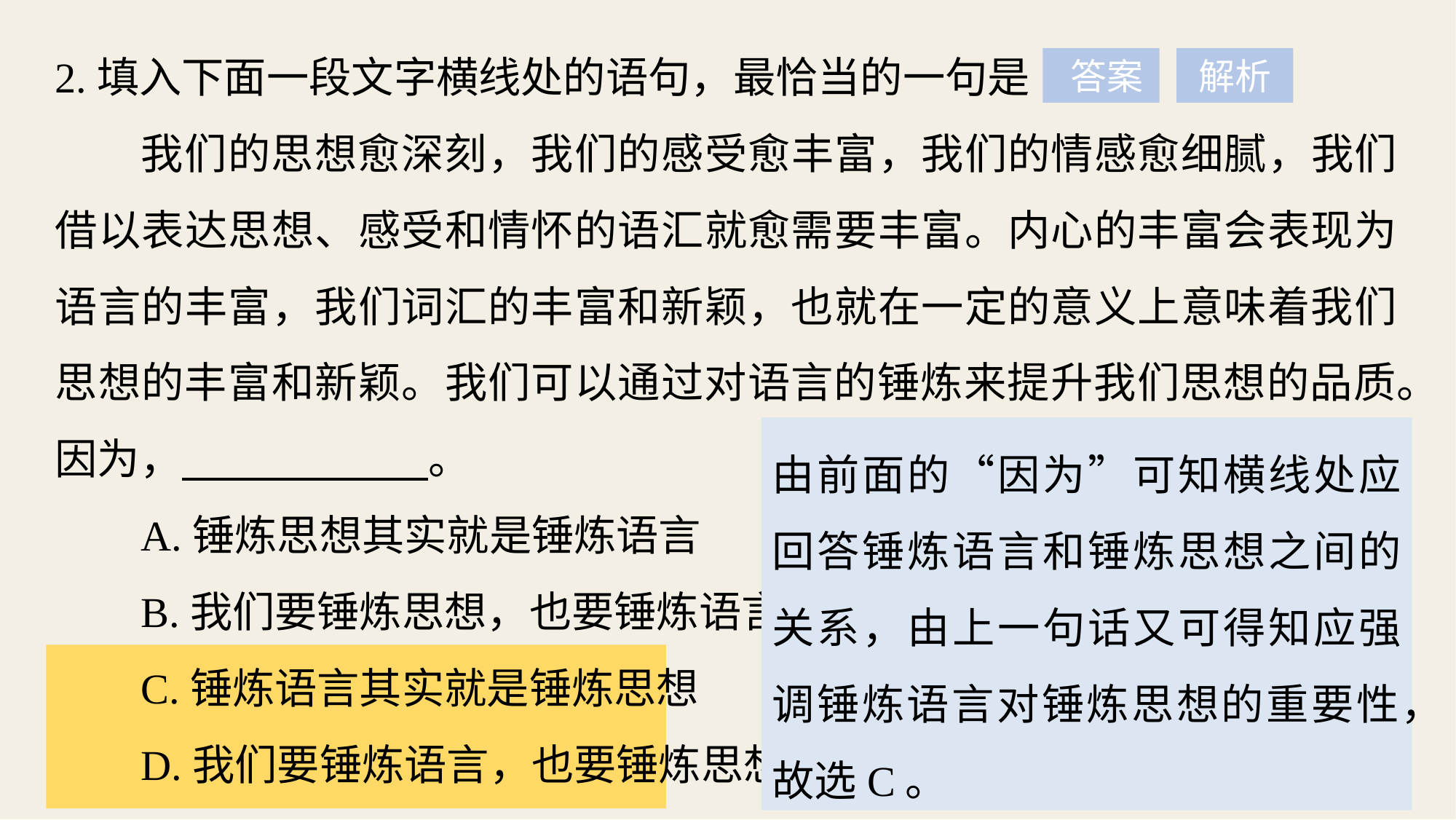

2.填入下面一段文字横线处的语句，最恰当的一句是
我们的思想愈深刻，我们的感受愈丰富，我们的情感愈细腻，我们借以表达思想、感受和情怀的语汇就愈需要丰富。内心的丰富会表现为语言的丰富，我们词汇的丰富和新颖，也就在一定的意义上意味着我们思想的丰富和新颖。我们可以通过对语言的锤炼来提升我们思想的品质。因为，                          。
A.锤炼思想其实就是锤炼语言
B.我们要锤炼思想，也要锤炼语言
C.锤炼语言其实就是锤炼思想
D.我们要锤炼语言，也要锤炼思想
 答案
解析
由前面的“因为”可知横线处应回答锤炼语言和锤炼思想之间的关系，由上一句话又可得知应强调锤炼语言对锤炼思想的重要性，故选C。